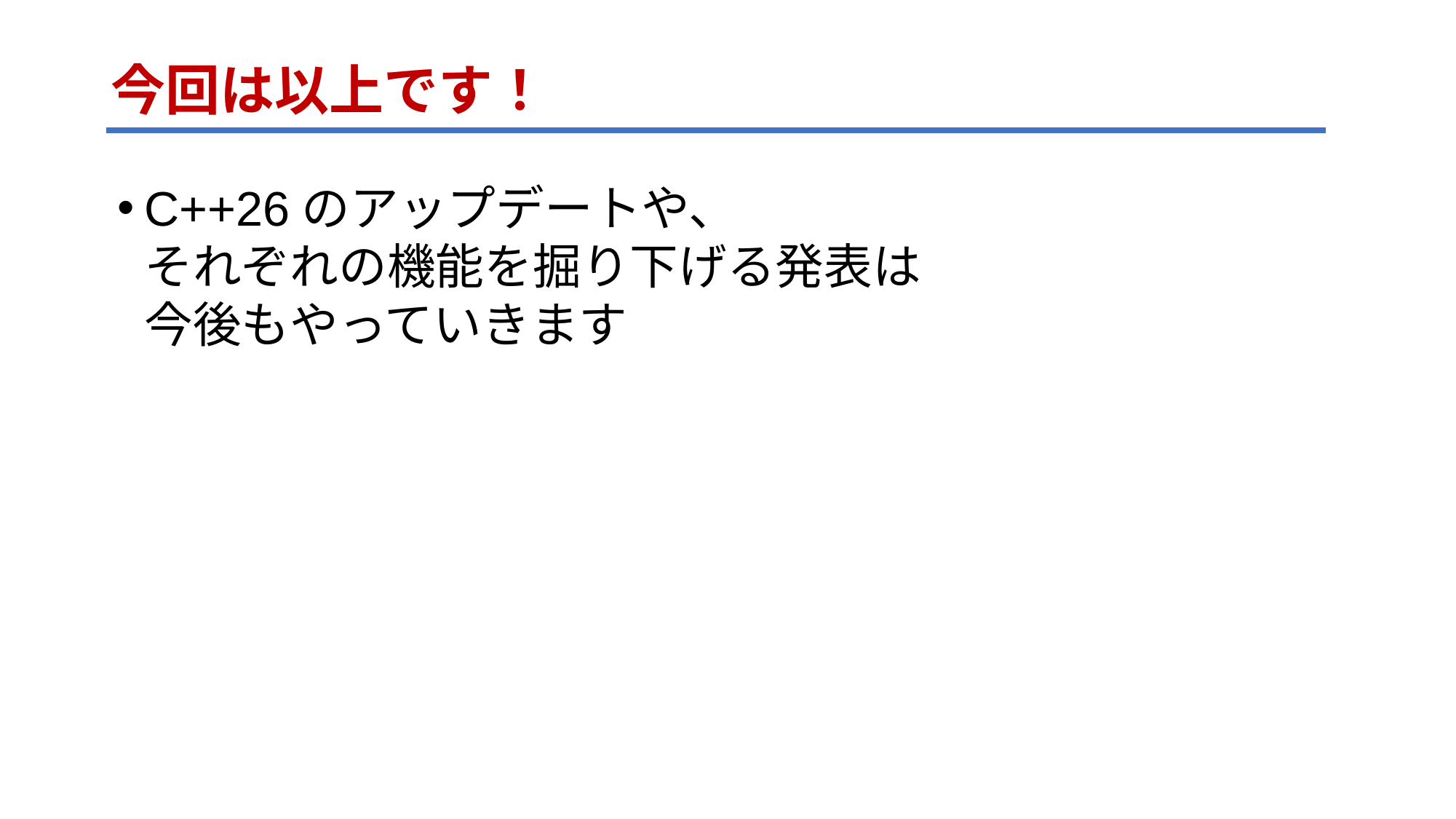

# 今回は以上です！
C++26のアップデートや、
それぞれの機能を掘り下げる発表は
今後もやっていきます